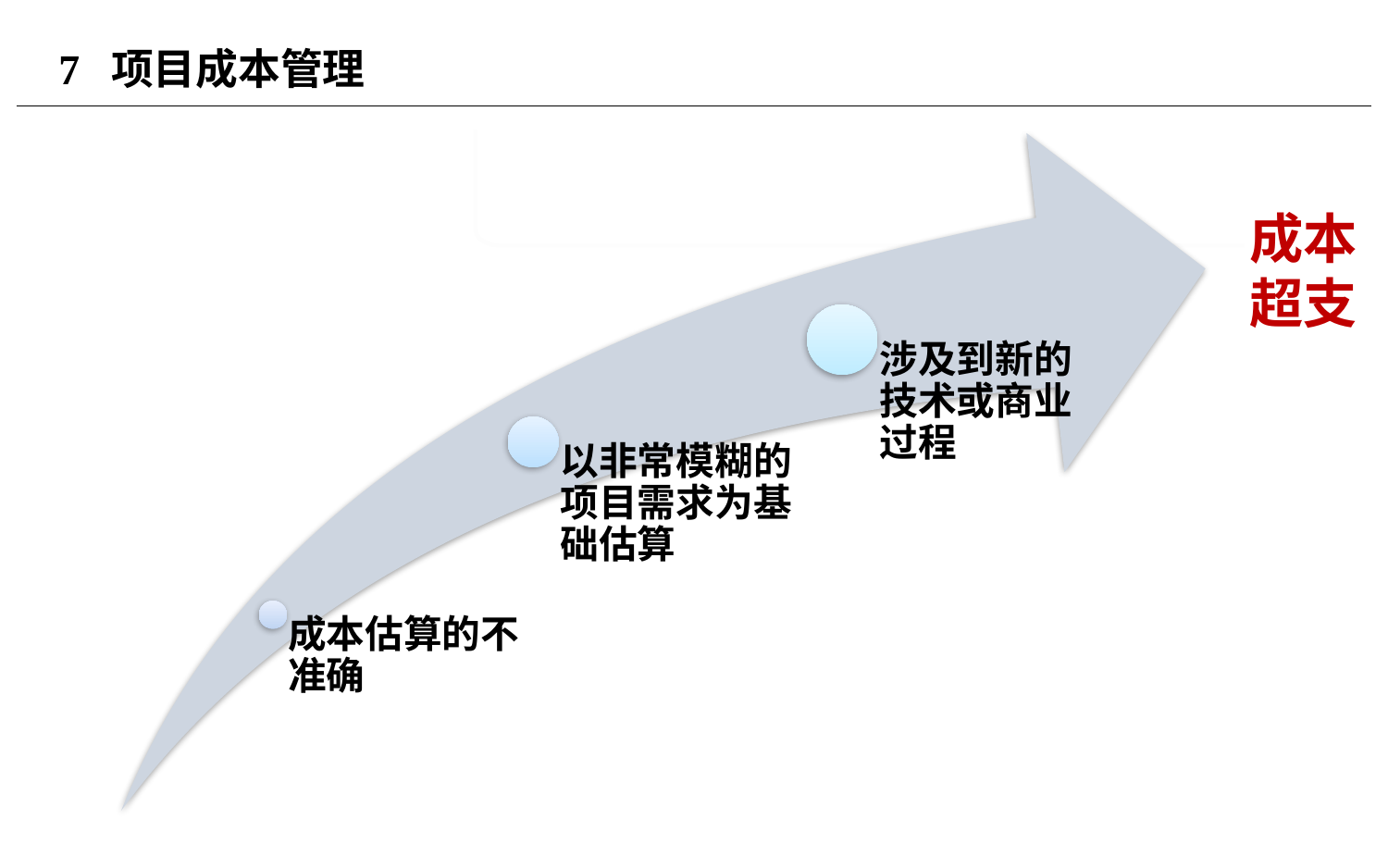

# 7  项目成本管理

成本估算的不准确
以非常模糊的项目需求为基础估算
涉及到新的技术或商业过程
成本超支